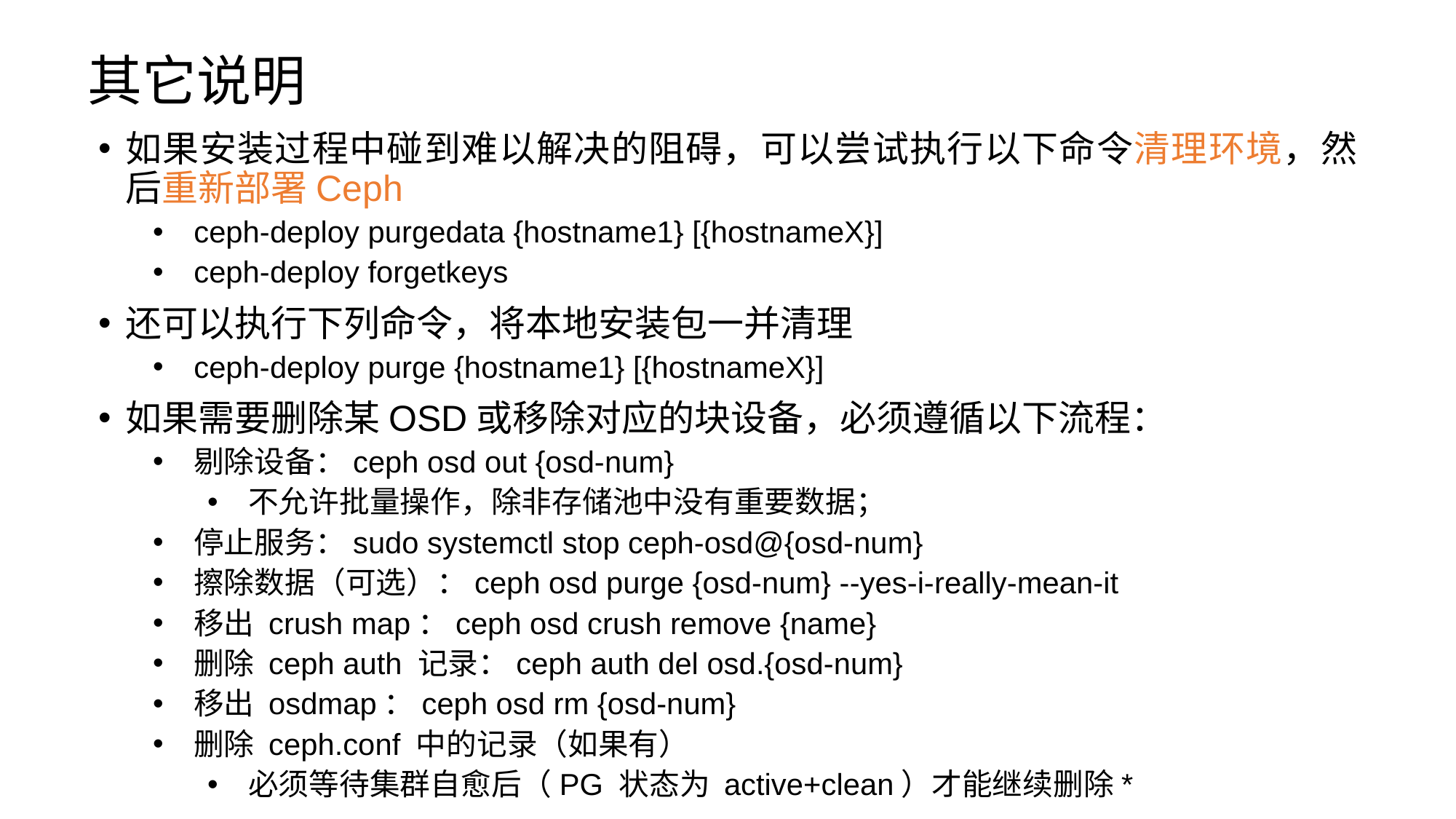

# 其它说明
如果安装过程中碰到难以解决的阻碍，可以尝试执行以下命令清理环境，然后重新部署Ceph
ceph-deploy purgedata {hostname1} [{hostnameX}]
ceph-deploy forgetkeys
还可以执行下列命令，将本地安装包一并清理
ceph-deploy purge {hostname1} [{hostnameX}]
如果需要删除某OSD或移除对应的块设备，必须遵循以下流程：
剔除设备：ceph osd out {osd-num}
不允许批量操作，除非存储池中没有重要数据；
停止服务：sudo systemctl stop ceph-osd@{osd-num}
擦除数据（可选）：ceph osd purge {osd-num} --yes-i-really-mean-it
移出 crush map：ceph osd crush remove {name}
删除 ceph auth 记录：ceph auth del osd.{osd-num}
移出 osdmap：ceph osd rm {osd-num}
删除 ceph.conf 中的记录（如果有）
必须等待集群自愈后（PG 状态为 active+clean）才能继续删除*